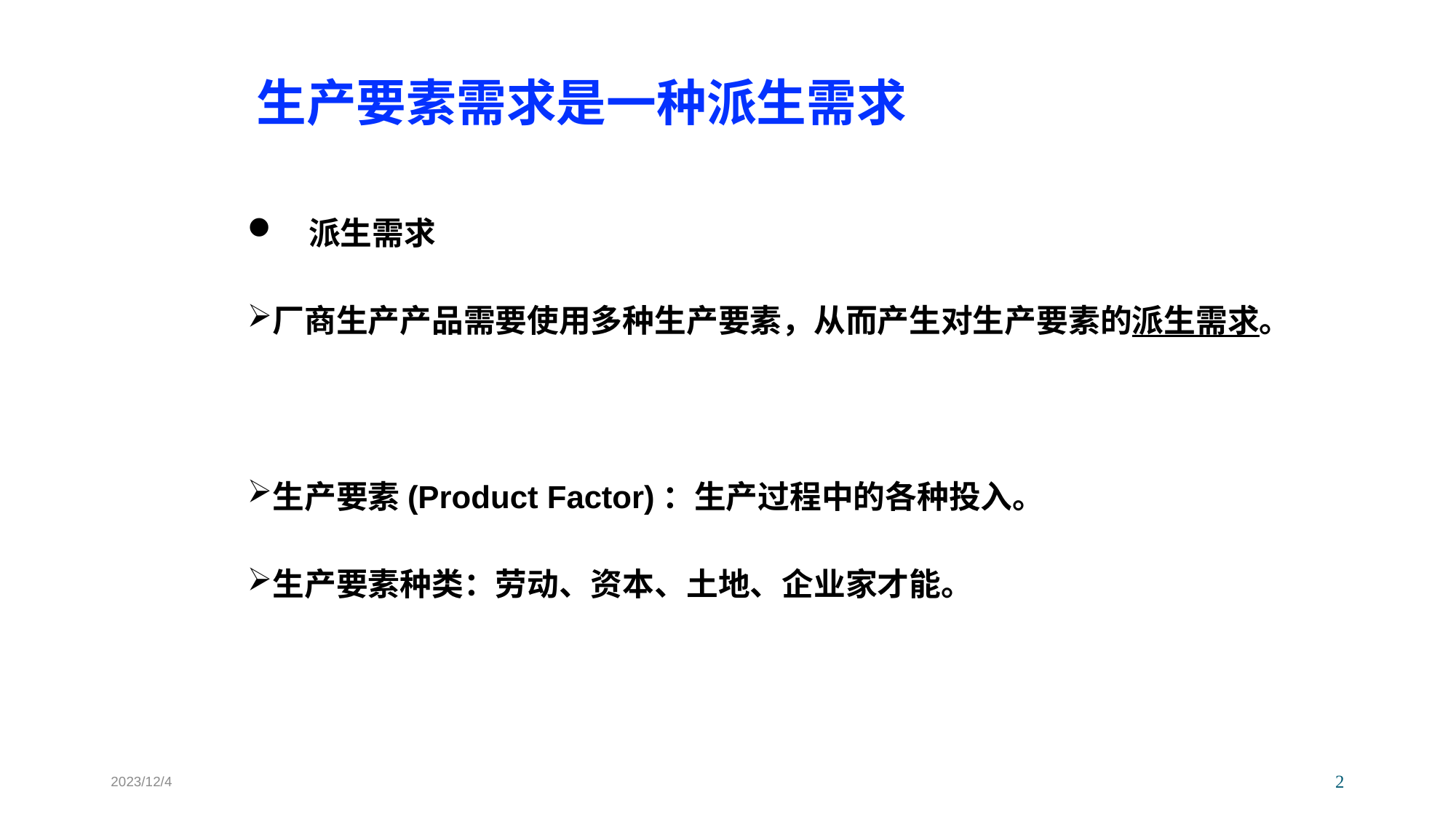

# 生产要素需求是一种派生需求
   派生需求
厂商生产产品需要使用多种生产要素，从而产生对生产要素的派生需求。

生产要素(Product Factor)：生产过程中的各种投入。
生产要素种类：劳动、资本、土地、企业家才能。
2023/12/4
2